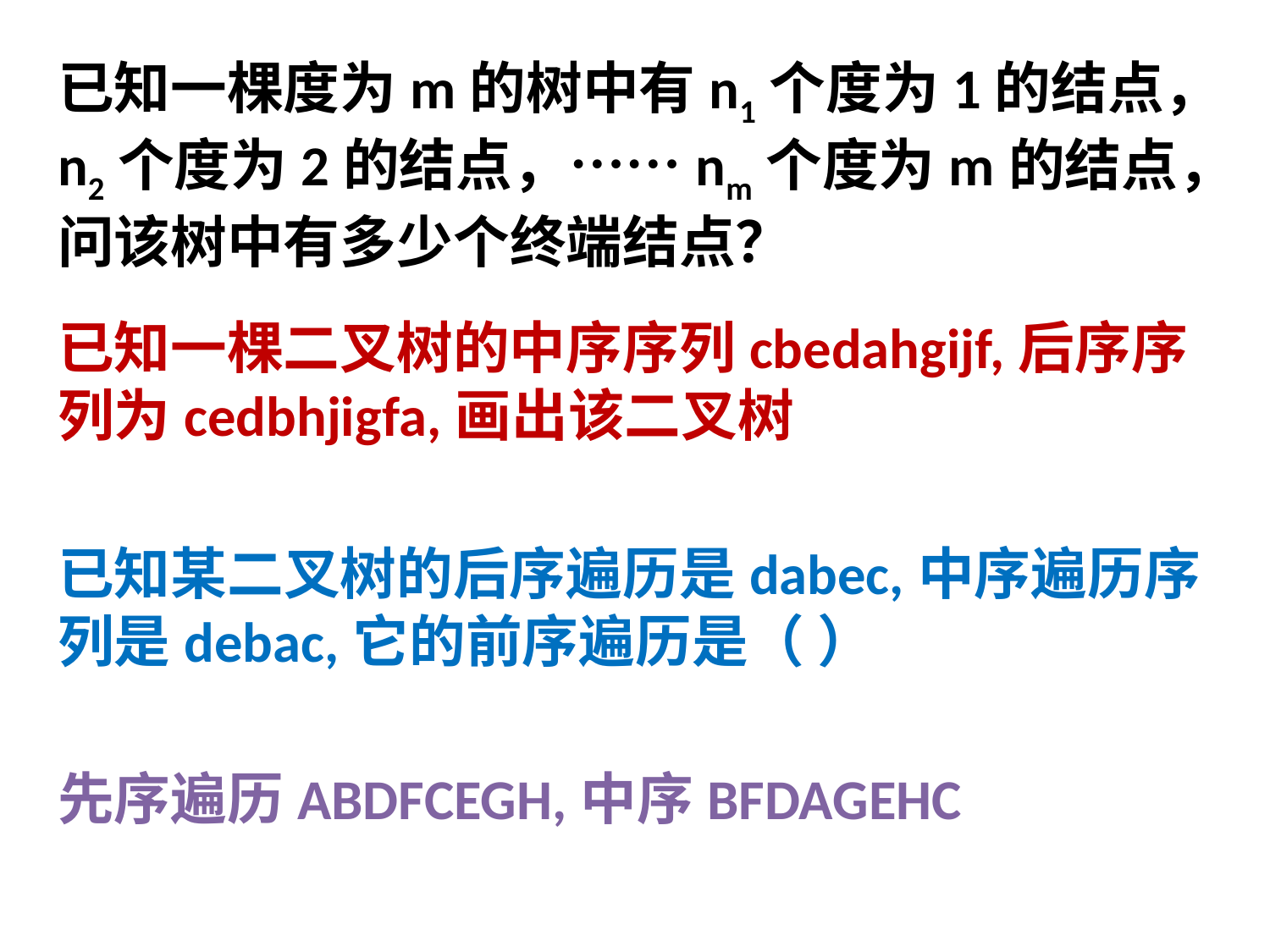

已知一棵度为m的树中有n1个度为1的结点，n2个度为2的结点，……nm个度为m的结点，问该树中有多少个终端结点？
已知一棵二叉树的中序序列cbedahgijf,后序序列为cedbhjigfa,画出该二叉树

已知某二叉树的后序遍历是dabec,中序遍历序列是debac,它的前序遍历是（ ）

先序遍历ABDFCEGH,中序BFDAGEHC